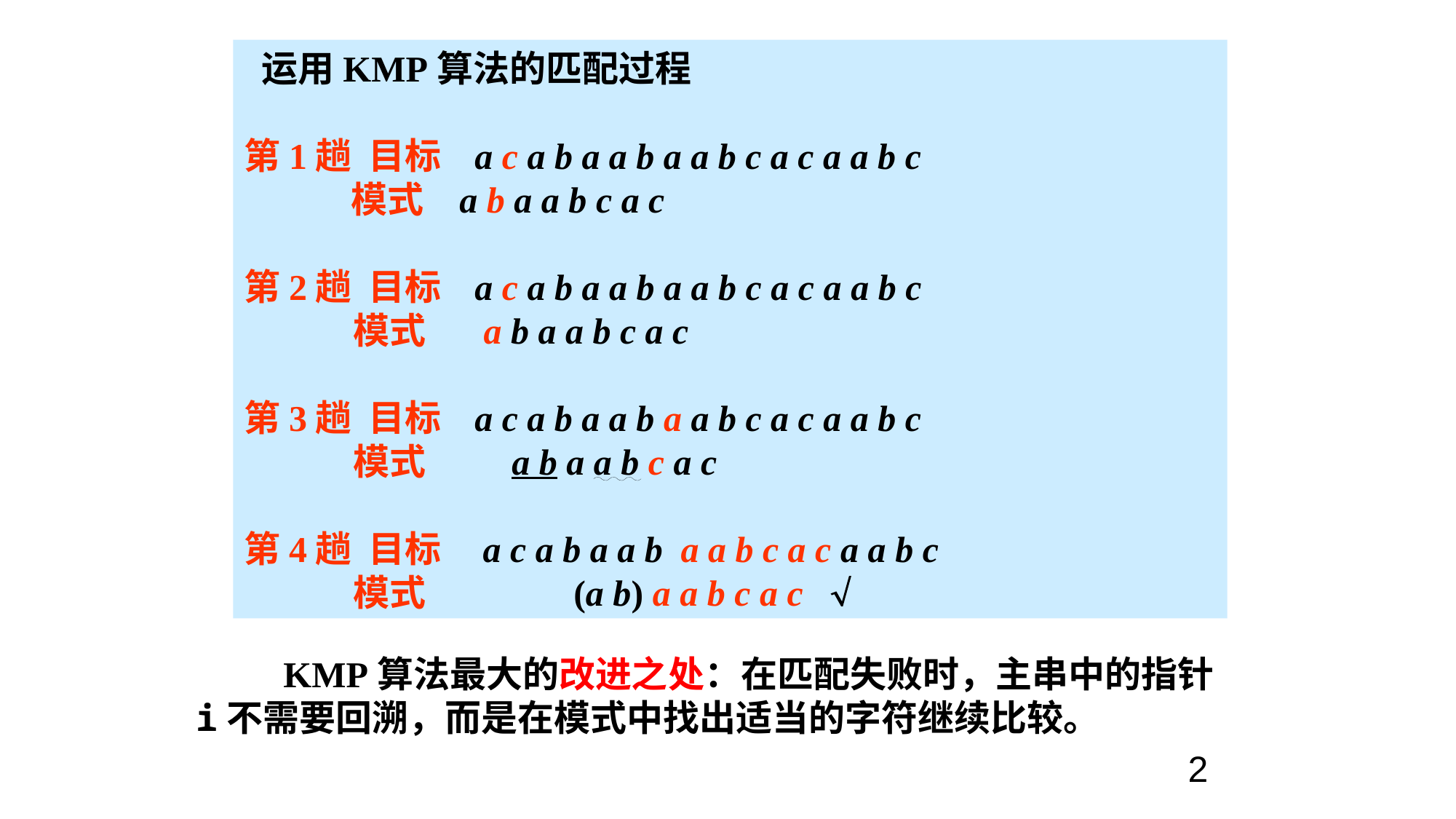

运用KMP算法的匹配过程

第1趟  目标   a c a b a a b a a b c a c a a b c
            模式   a b a a b c a c

第2趟  目标   a c a b a a b a a b c a c a a b c
	模式      a b a a b c a c

第3趟  目标   a c a b a a b a a b c a c a a b c
	模式	     a b a a b c a c

第4趟  目标    a c a b a a b  a a b c a c a a b c
	模式                 (a b) a a b c a c   √
    KMP算法最大的改进之处：在匹配失败时，主串中的指针i不需要回溯，而是在模式中找出适当的字符继续比较。
2